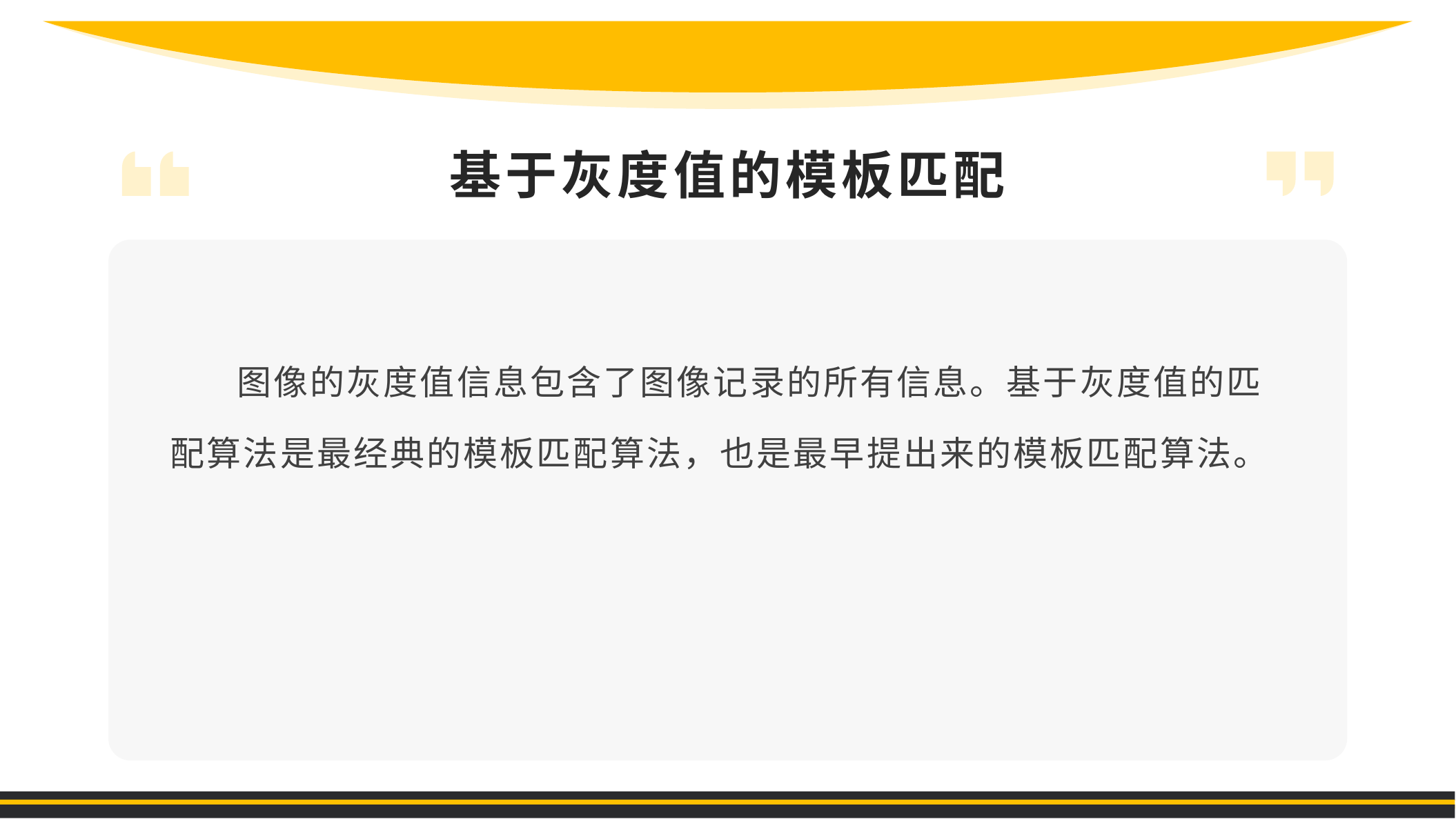

基于灰度值的模板匹配

      图像的灰度值信息包含了图像记录的所有信息。基于灰度值的匹配算法是最经典的模板匹配算法，也是最早提出来的模板匹配算法。